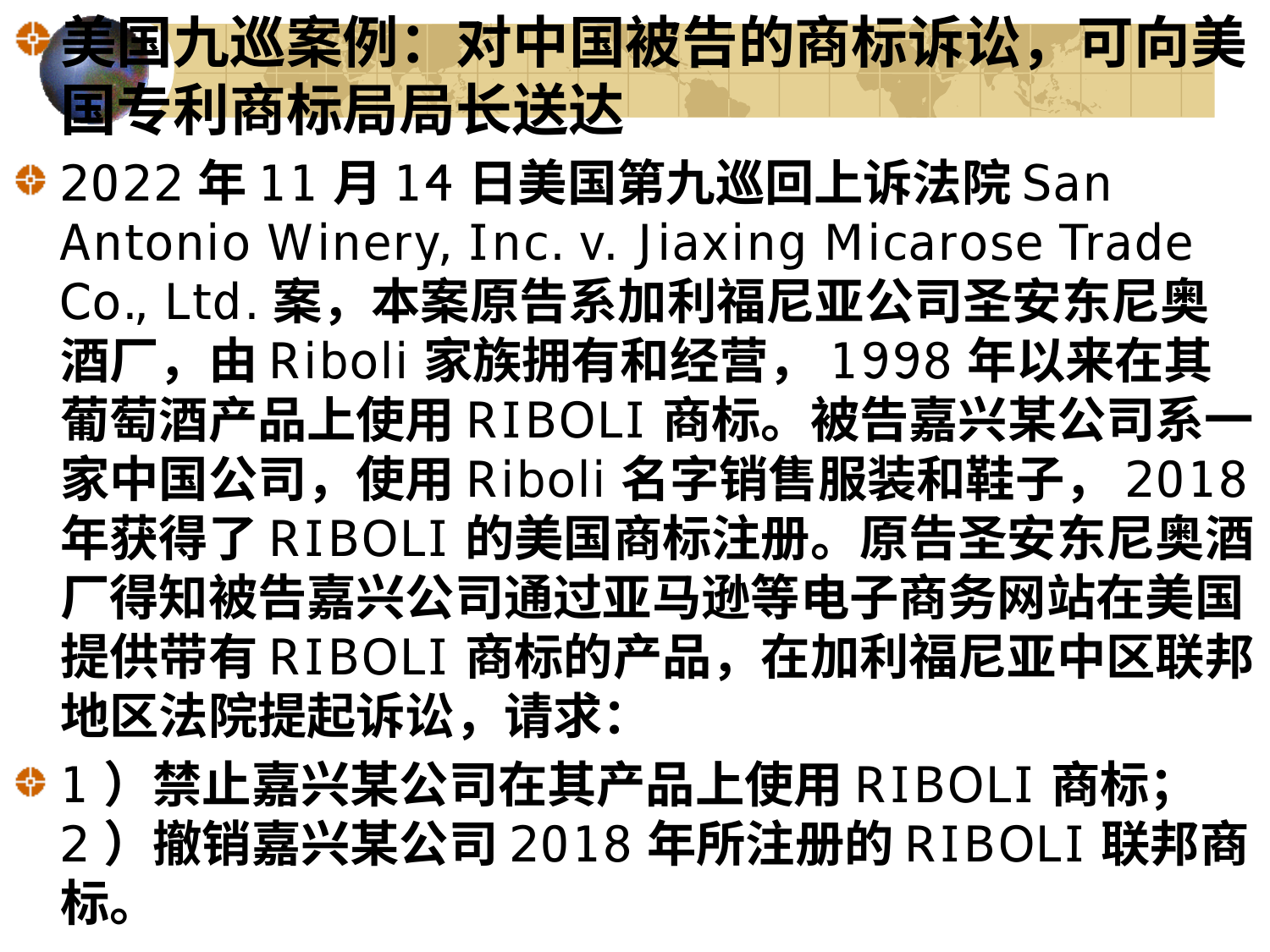

美国九巡案例：对中国被告的商标诉讼，可向美国专利商标局局长送达
2022年11月14日美国第九巡回上诉法院San Antonio Winery, Inc. v. Jiaxing Micarose Trade Co., Ltd.案，本案原告系加利福尼亚公司圣安东尼奥酒厂，由Riboli家族拥有和经营，1998年以来在其葡萄酒产品上使用RIBOLI商标。被告嘉兴某公司系一家中国公司，使用Riboli名字销售服装和鞋子，2018年获得了RIBOLI的美国商标注册。原告圣安东尼奥酒厂得知被告嘉兴公司通过亚马逊等电子商务网站在美国提供带有RIBOLI商标的产品，在加利福尼亚中区联邦地区法院提起诉讼，请求：
1）禁止嘉兴某公司在其产品上使用RIBOLI商标；2）撤销嘉兴某公司2018年所注册的RIBOLI联邦商标。